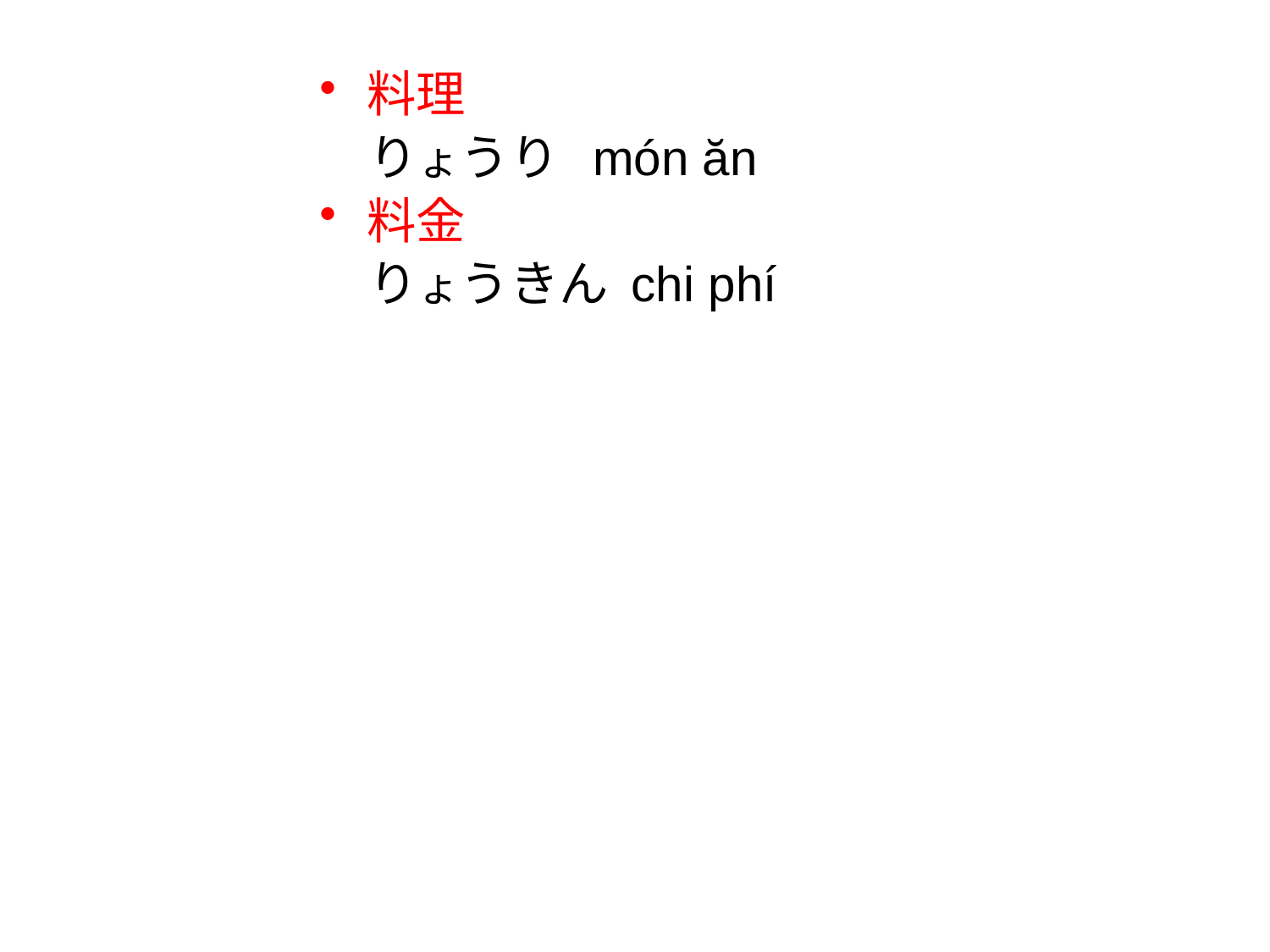

料理
　りょうり  món ăn
料金
　りょうきん chi phí